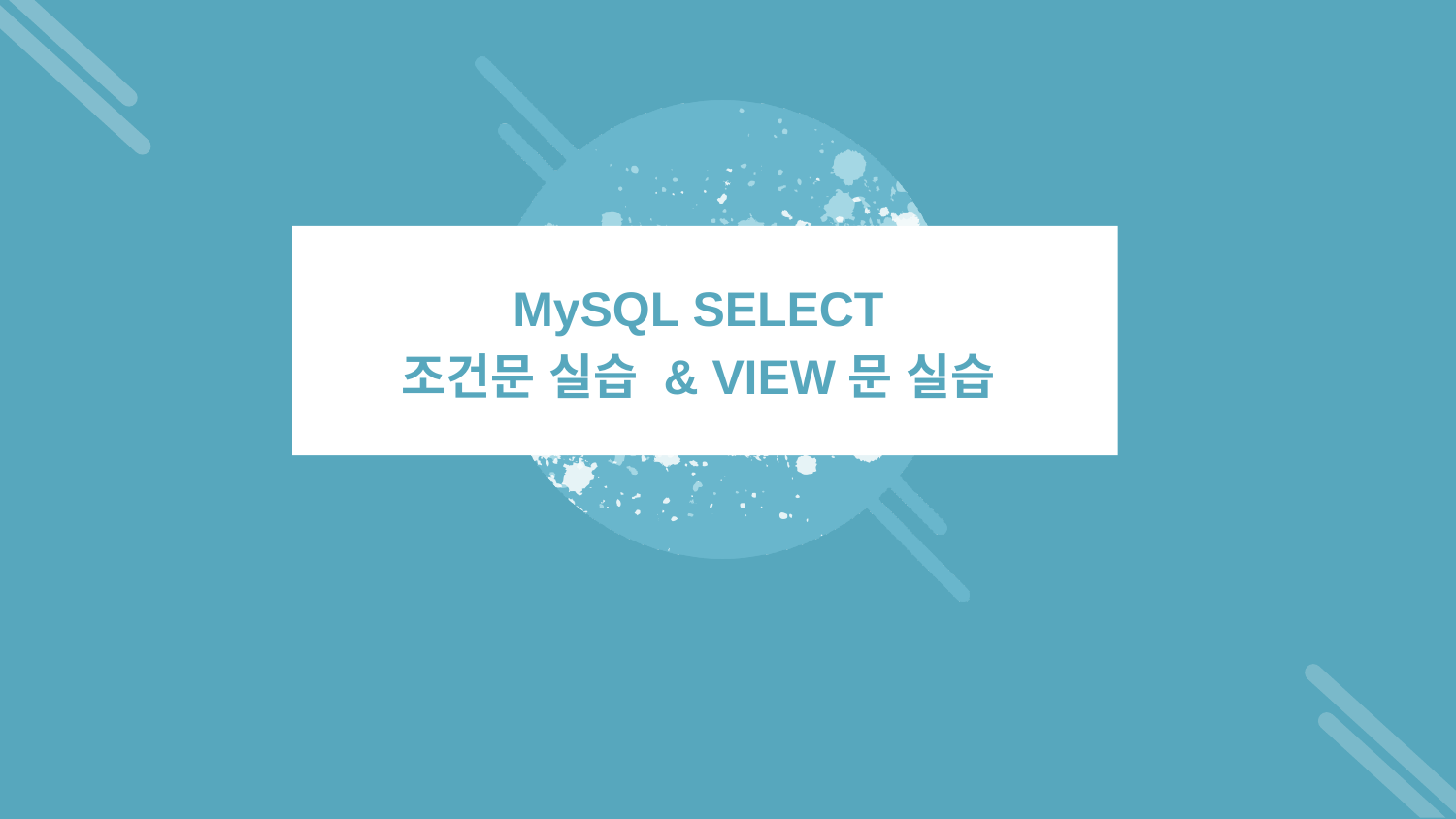

MySQL SELECT
조건문 실습 & VIEW문 실습